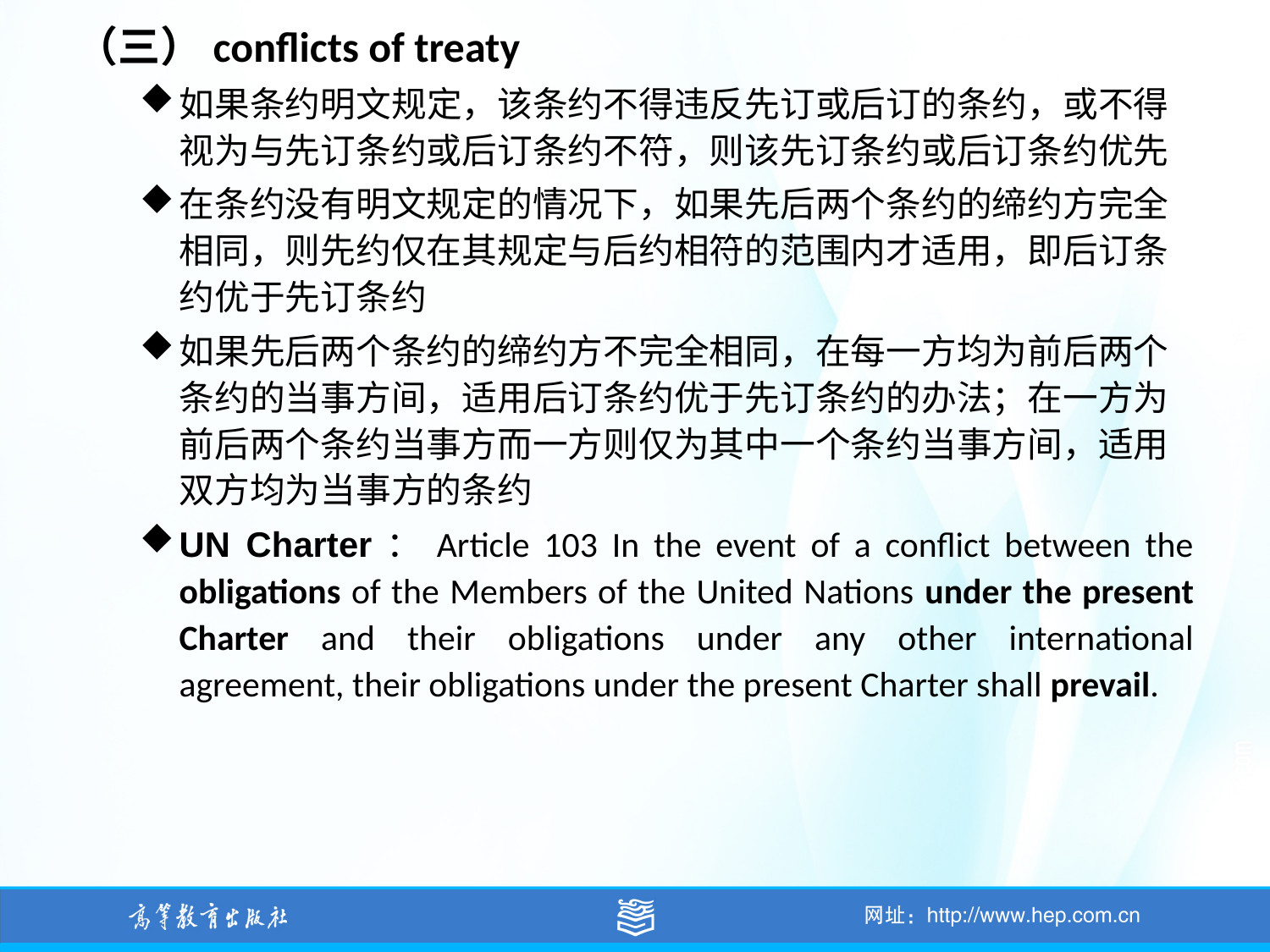

（三）conflicts of treaty
如果条约明文规定，该条约不得违反先订或后订的条约，或不得视为与先订条约或后订条约不符，则该先订条约或后订条约优先
在条约没有明文规定的情况下，如果先后两个条约的缔约方完全相同，则先约仅在其规定与后约相符的范围内才适用，即后订条约优于先订条约
如果先后两个条约的缔约方不完全相同，在每一方均为前后两个条约的当事方间，适用后订条约优于先订条约的办法；在一方为前后两个条约当事方而一方则仅为其中一个条约当事方间，适用双方均为当事方的条约
UN Charter：Article 103 In the event of a conflict between the obligations of the Members of the United Nations under the present Charter and their obligations under any other international agreement, their obligations under the present Charter shall prevail.